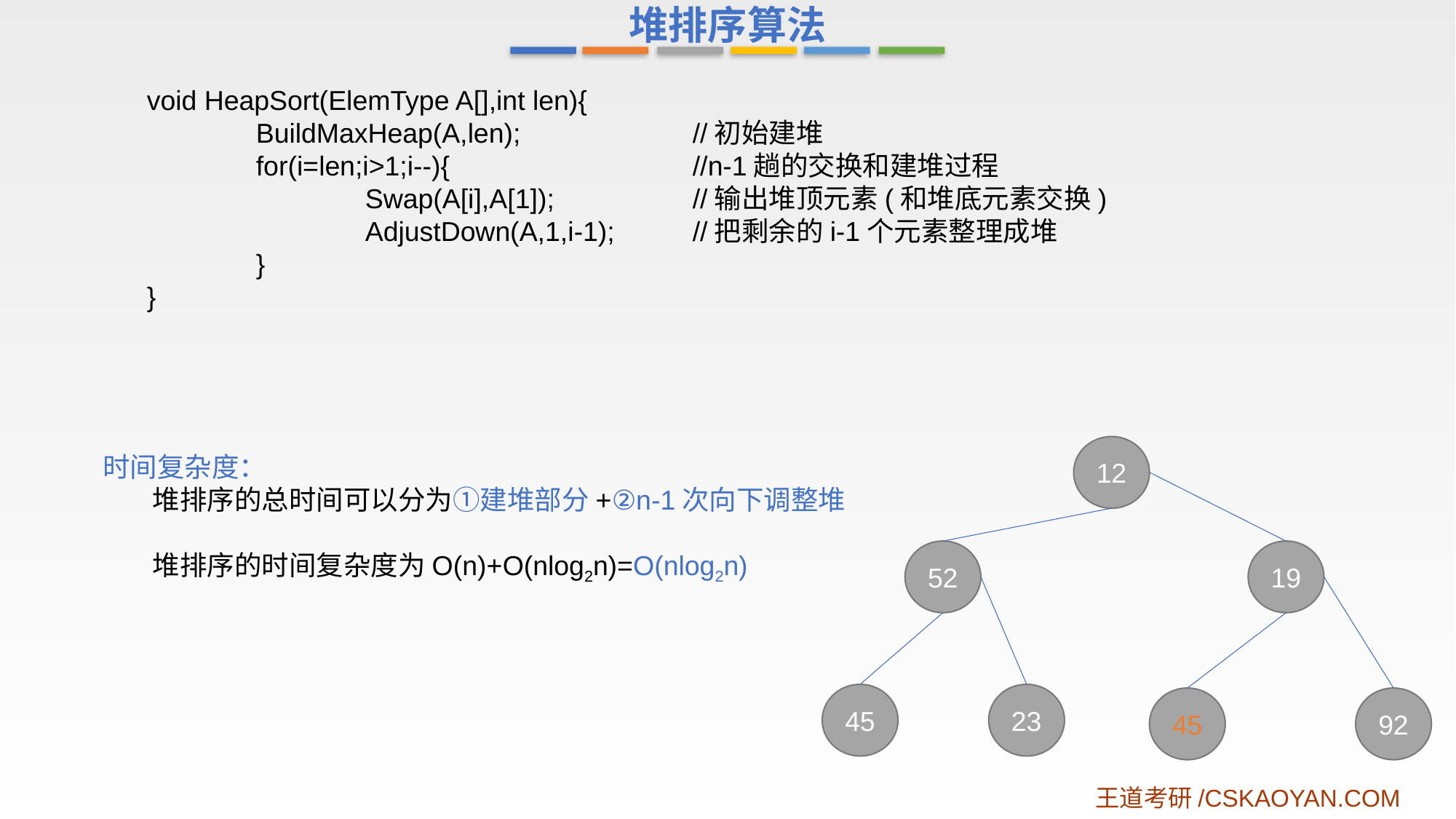

堆排序算法

void HeapSort(ElemType A[],int len){
	BuildMaxHeap(A,len);		//初始建堆
	for(i=len;i>1;i--){			//n-1趟的交换和建堆过程
		Swap(A[i],A[1]);		//输出堆顶元素(和堆底元素交换)
		AdjustDown(A,1,i-1);	//把剩余的i-1个元素整理成堆
	}
}
12
时间复杂度：
       堆排序的总时间可以分为①建堆部分+②n-1次向下调整堆

       堆排序的时间复杂度为O(n)+O(nlog2n)=O(nlog2n)
52
19
45
23
45
92
王道考研/CSKAOYAN.COM